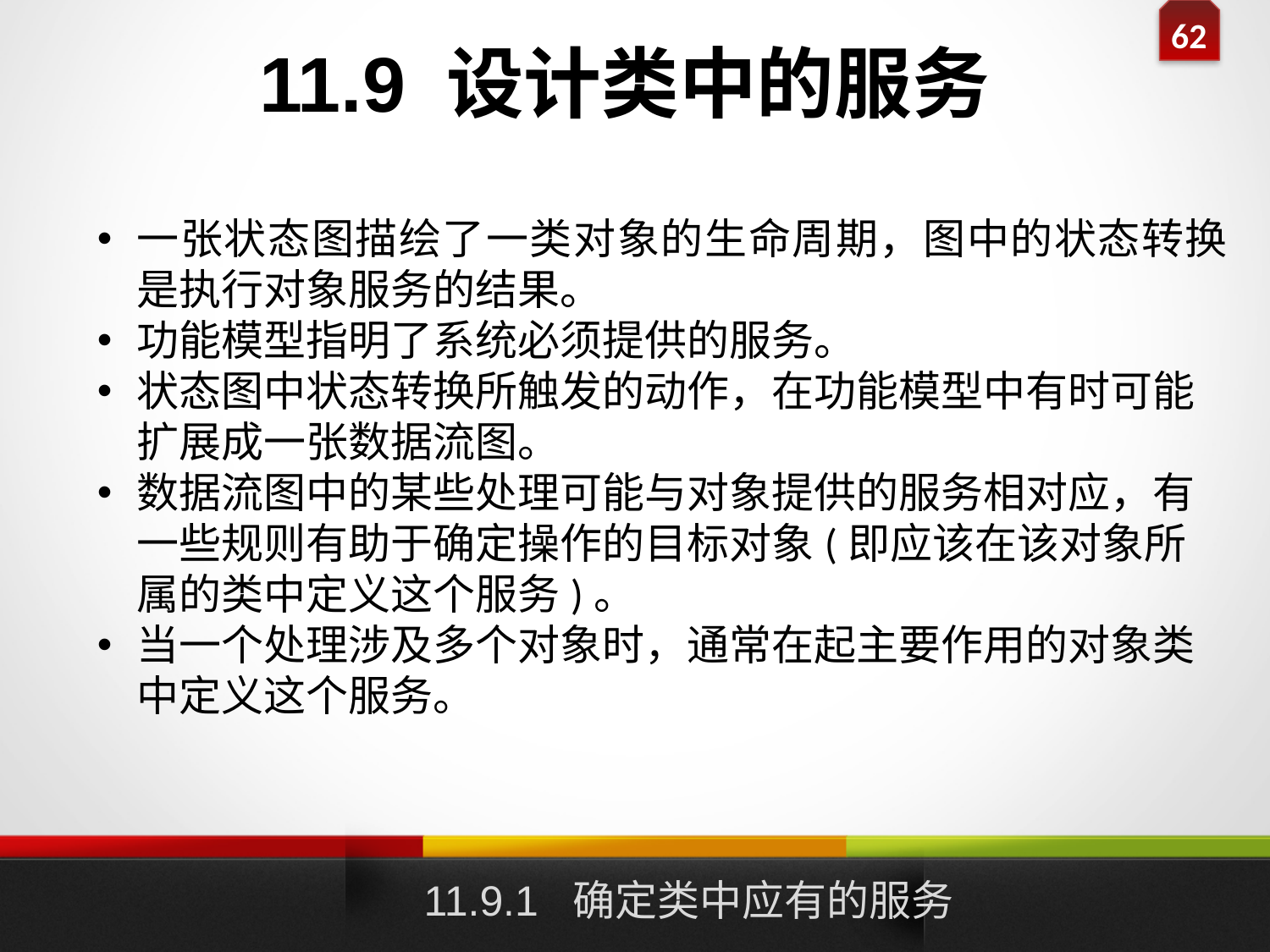

# 11.9 设计类中的服务
一张状态图描绘了一类对象的生命周期，图中的状态转换是执行对象服务的结果。
功能模型指明了系统必须提供的服务。
状态图中状态转换所触发的动作，在功能模型中有时可能扩展成一张数据流图。
数据流图中的某些处理可能与对象提供的服务相对应，有一些规则有助于确定操作的目标对象(即应该在该对象所属的类中定义这个服务)。
当一个处理涉及多个对象时，通常在起主要作用的对象类中定义这个服务。
11.9.1  确定类中应有的服务